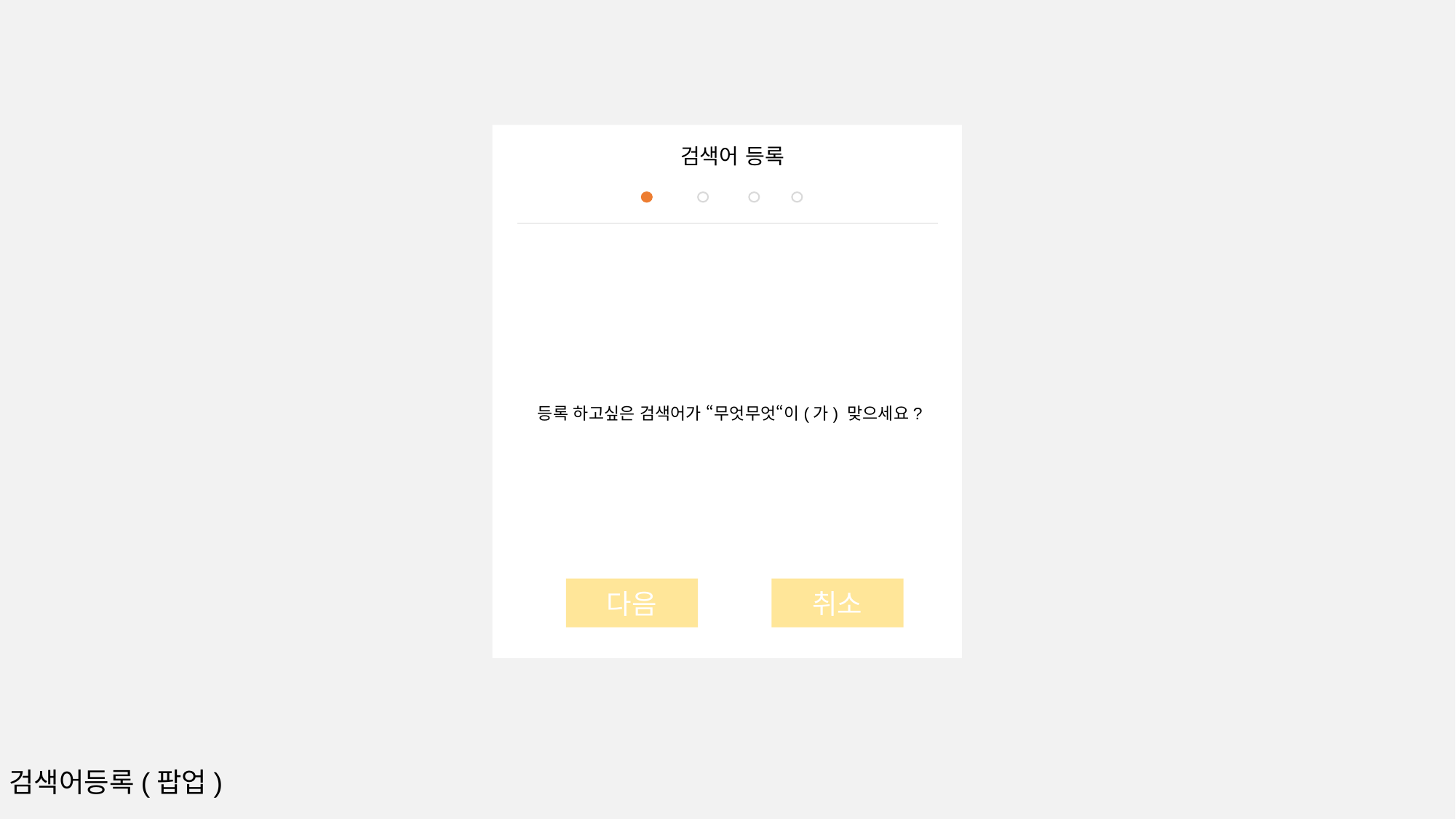

검색어 등록

등록 하고싶은 검색어가 “무엇무엇“이(가) 맞으세요?
다음
취소
검색어등록(팝업)